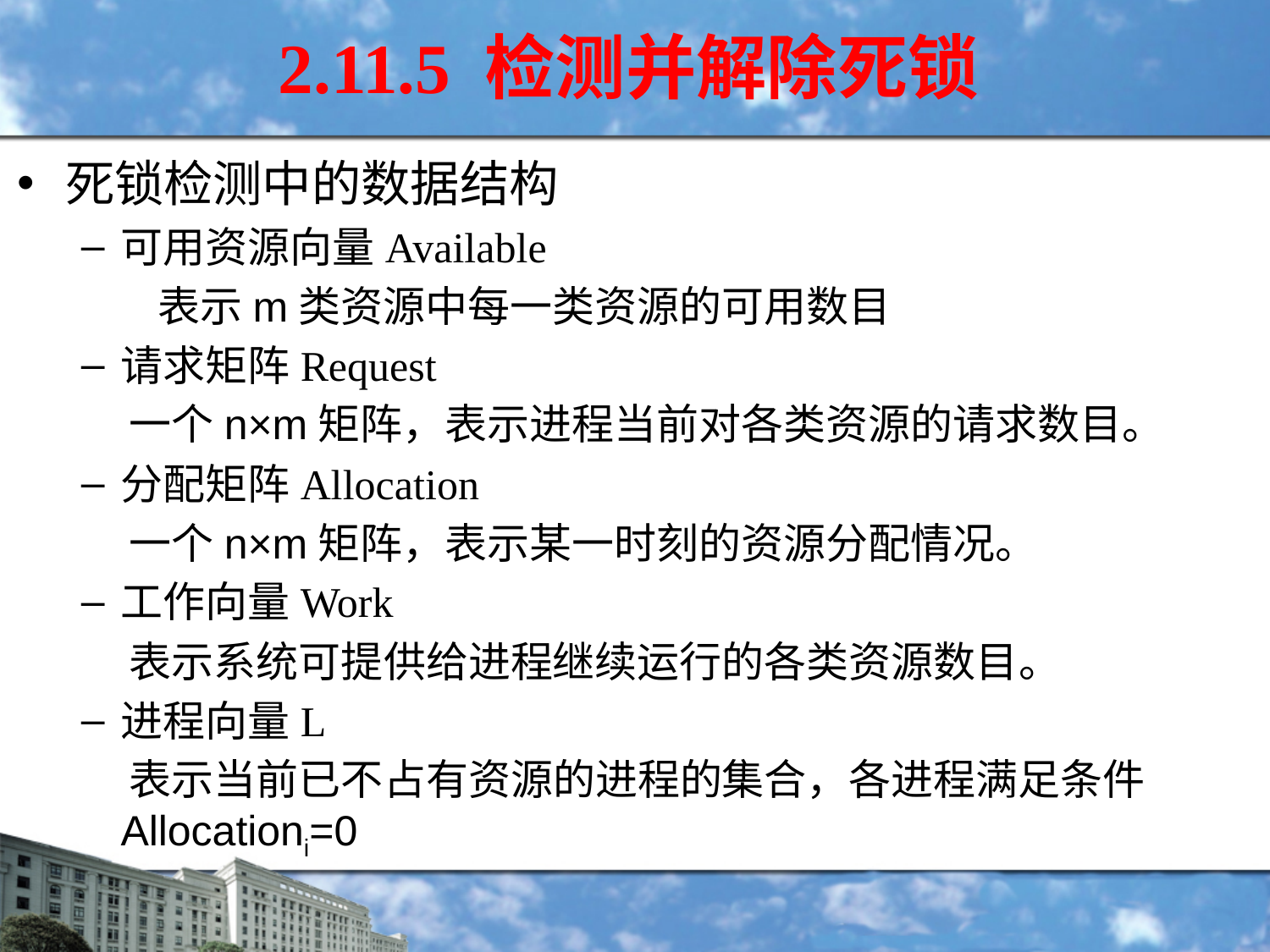

2.11.5 检测并解除死锁
死锁检测中的数据结构
可用资源向量Available
       表示m类资源中每一类资源的可用数目
请求矩阵Request
    一个n×m矩阵，表示进程当前对各类资源的请求数目。
分配矩阵Allocation
    一个n×m矩阵，表示某一时刻的资源分配情况。
工作向量Work
    表示系统可提供给进程继续运行的各类资源数目。
进程向量L
    表示当前已不占有资源的进程的集合，各进程满足条件Allocationi=0